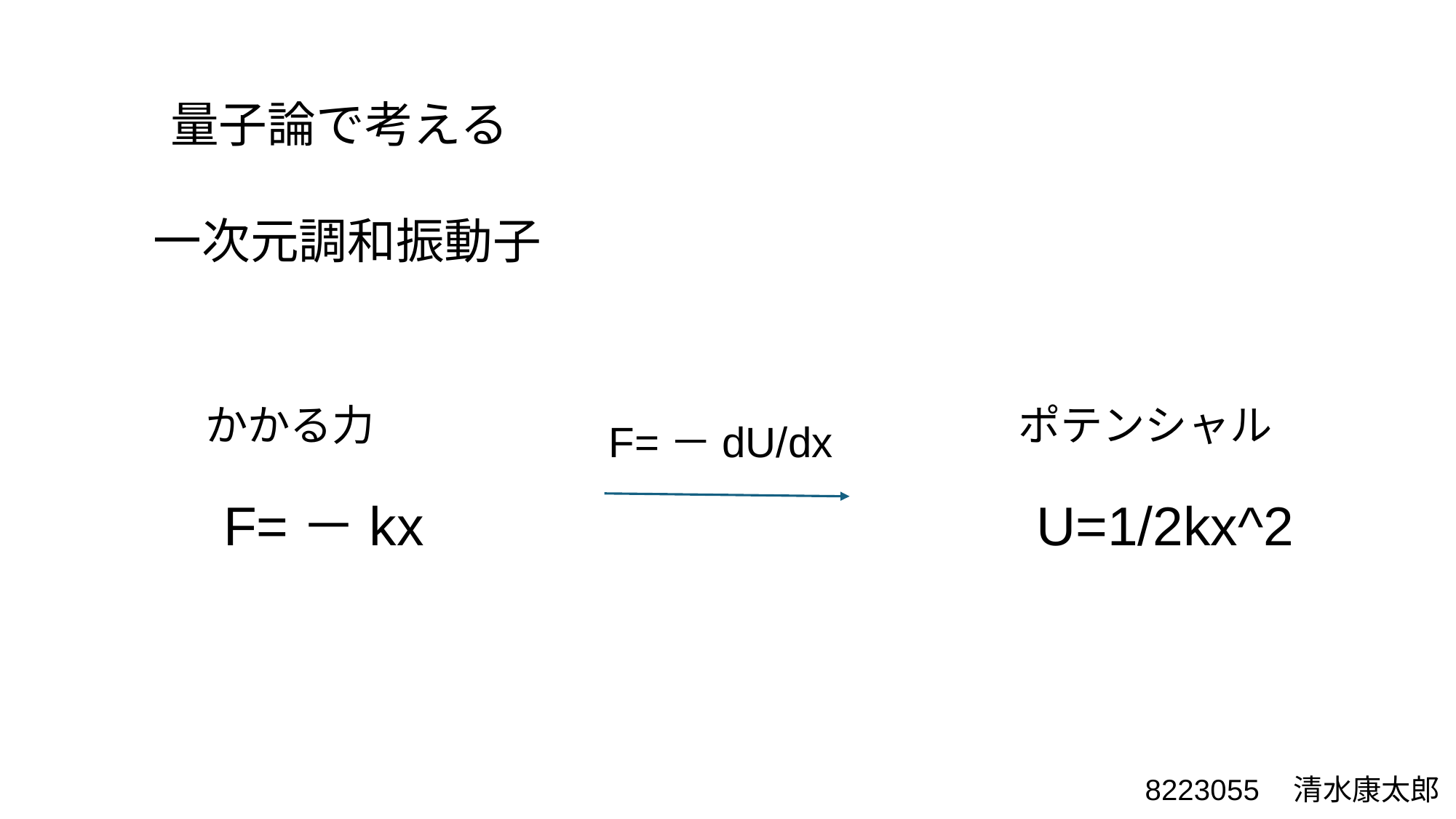

量子論で考える
一次元調和振動子
かかる力
ポテンシャル
F=－dU/dx
F=－kx
U=1/2kx^2
8223055　清水康太郎